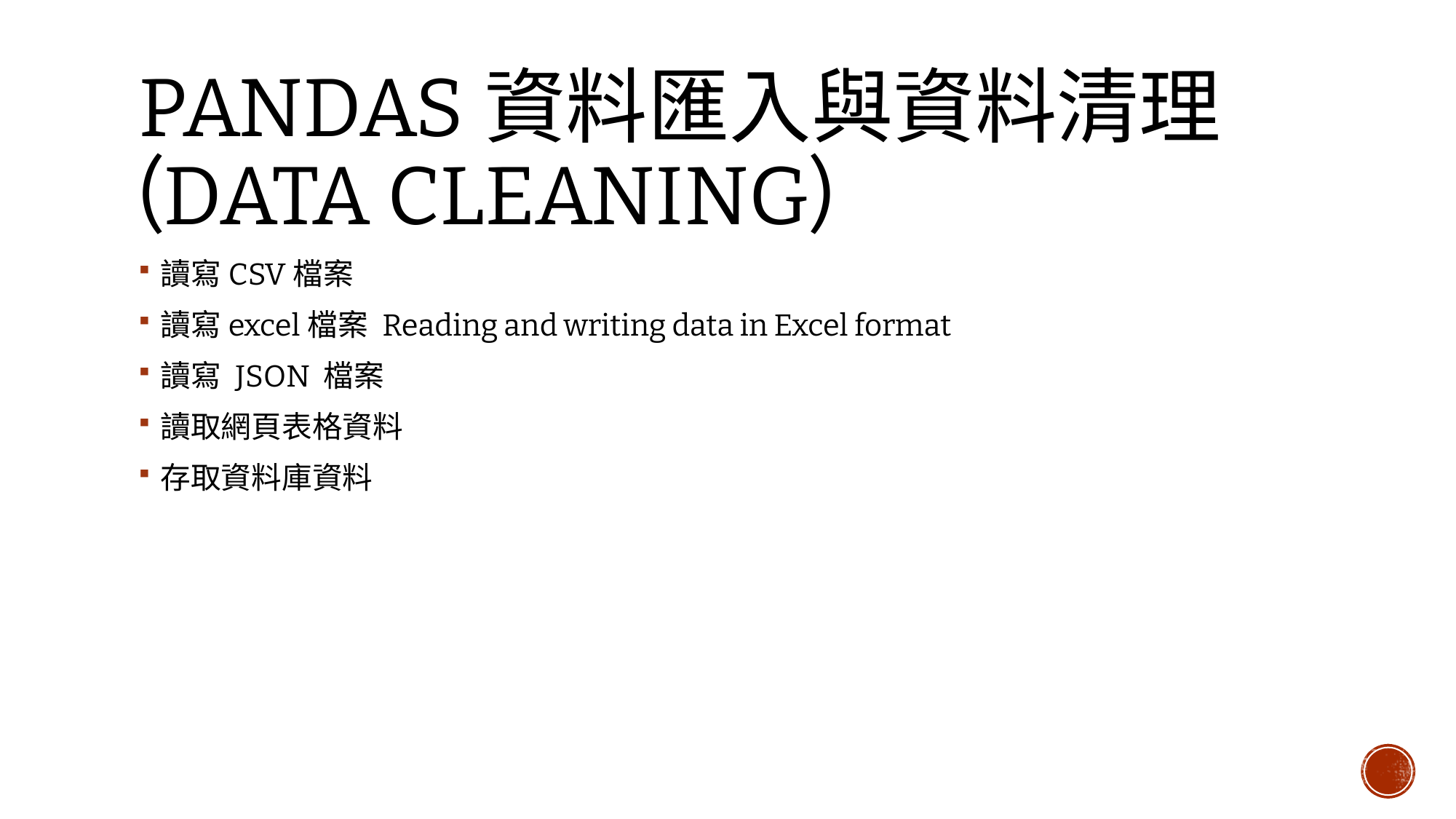

# pandas資料匯入與資料清理(Data cleaning)
讀寫CSV檔案
讀寫excel檔案 Reading and writing data in Excel format
讀寫 JSON 檔案
讀取網頁表格資料
存取資料庫資料